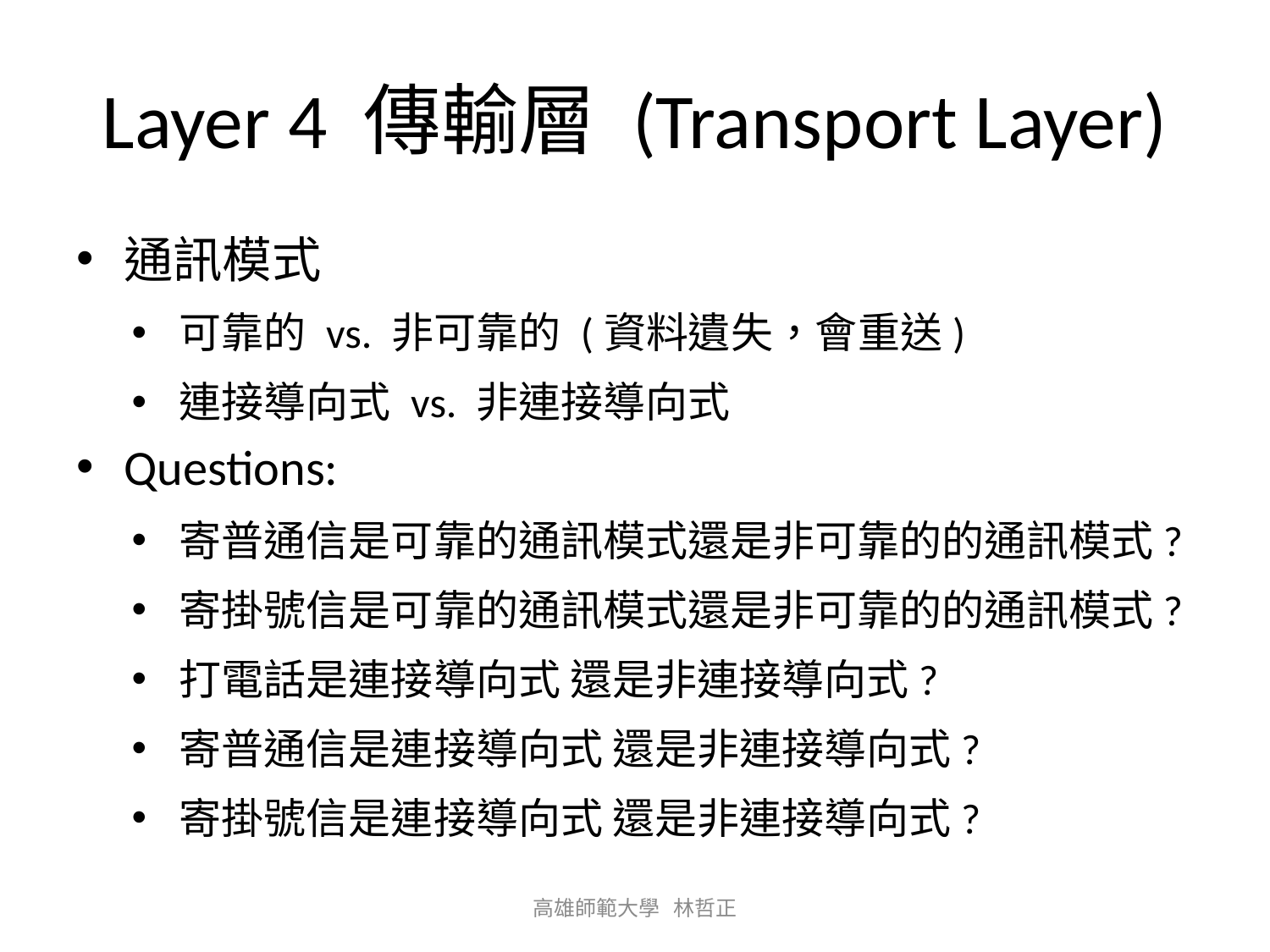

# Layer 4 傳輸層 (Transport Layer)
通訊模式
可靠的 vs. 非可靠的 (資料遺失，會重送)
連接導向式 vs. 非連接導向式
Questions:
寄普通信是可靠的通訊模式還是非可靠的的通訊模式?
寄掛號信是可靠的通訊模式還是非可靠的的通訊模式?
打電話是連接導向式 還是非連接導向式?
寄普通信是連接導向式 還是非連接導向式?
寄掛號信是連接導向式 還是非連接導向式?

高雄師範大學  林哲正